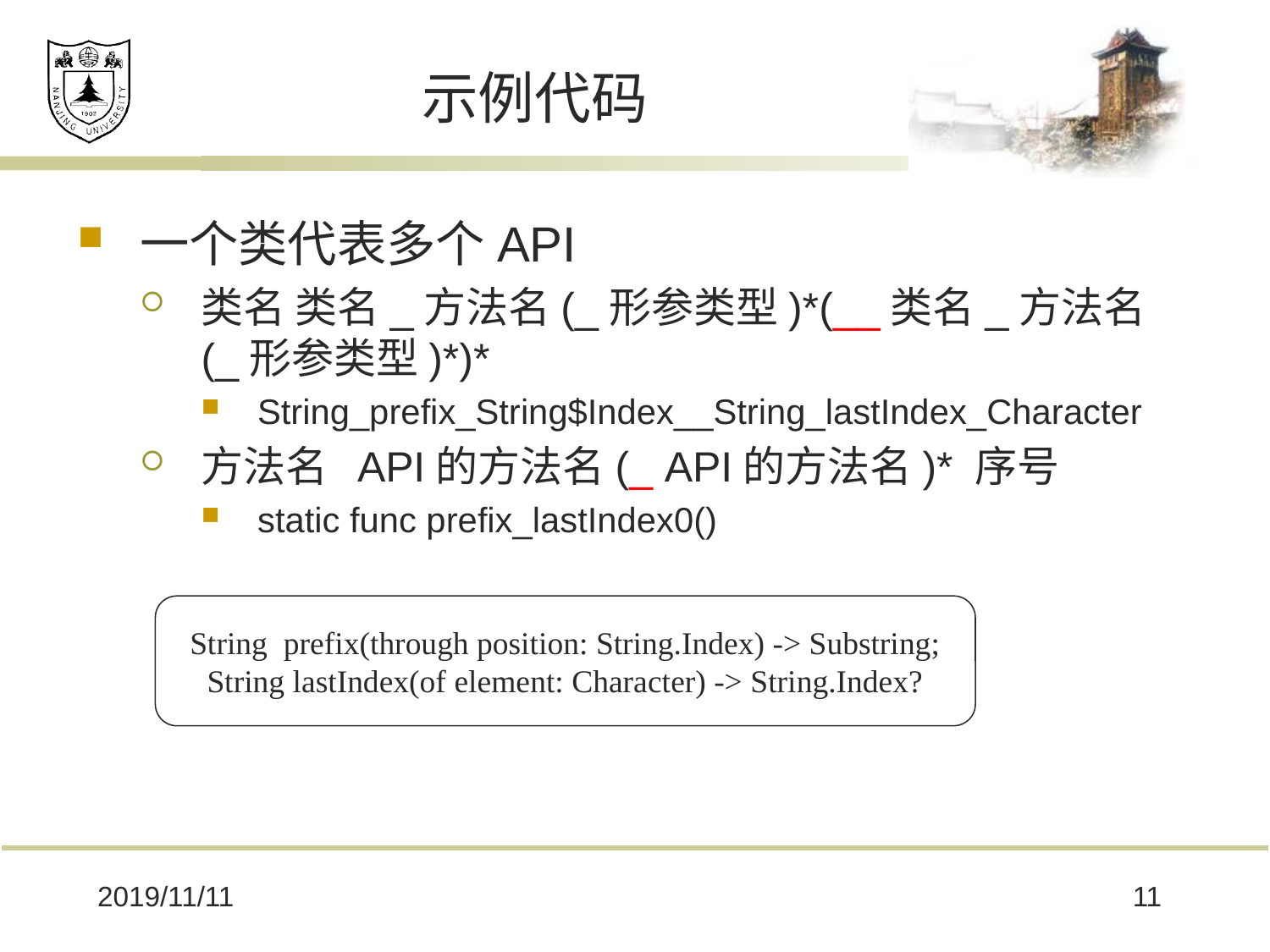

# 示例代码
一个类代表多个API
类名 类名_方法名(_形参类型)*(__类名_方法名(_形参类型)*)*
String_prefix_String$Index__String_lastIndex_Character
方法名  API的方法名(_ API的方法名)* 序号
static func prefix_lastIndex0()
String  prefix(through position: String.Index) -> Substring;
String lastIndex(of element: Character) -> String.Index?
2019/11/11
11